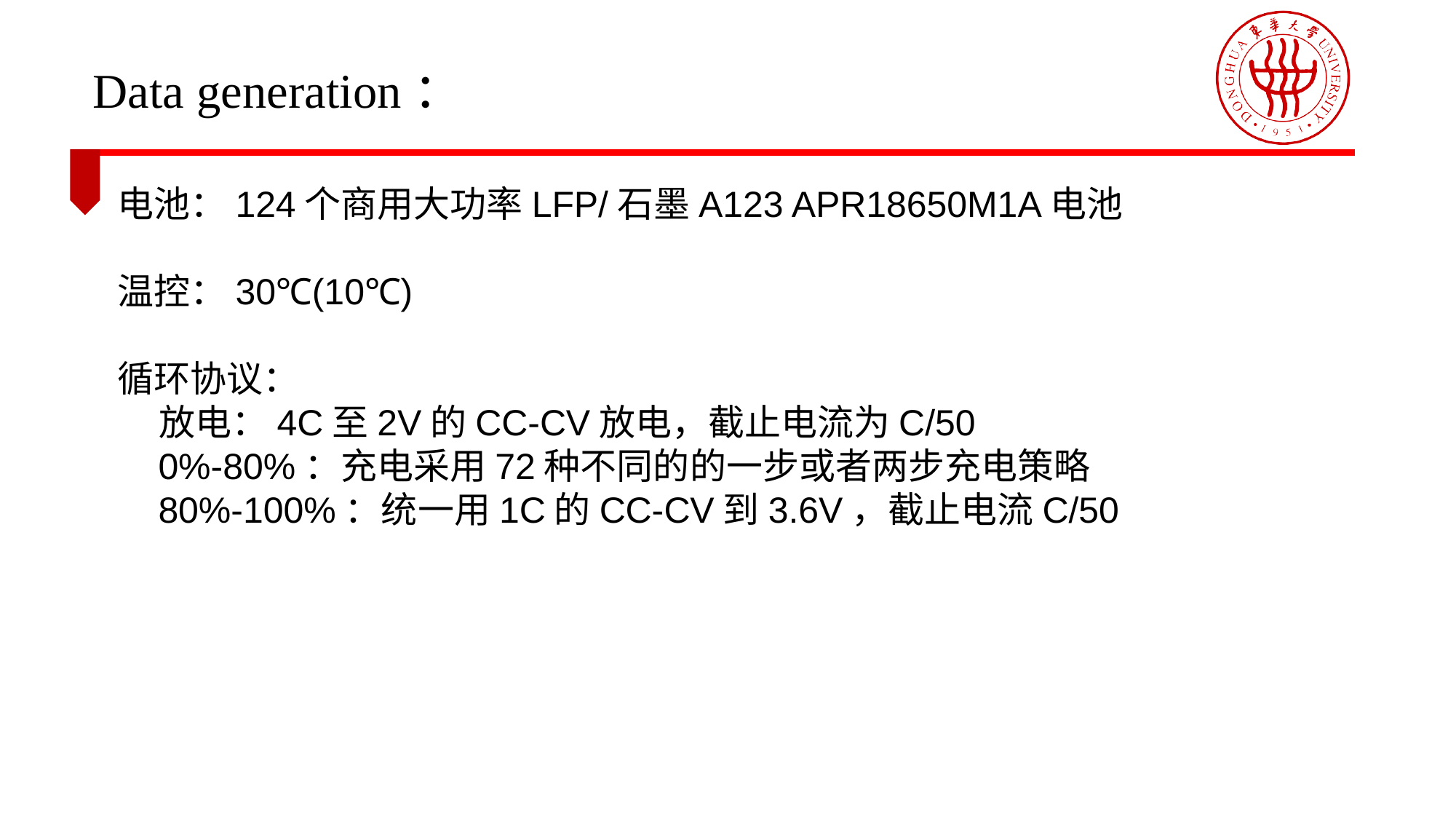

Data generation：
电池：124个商用大功率LFP/石墨A123 APR18650M1A电池

温控：30℃(10℃)

循环协议：
    放电：4C至2V的CC-CV放电，截止电流为C/50
    0%-80%：充电采用72种不同的的一步或者两步充电策略
    80%-100%：统一用1C的CC-CV到3.6V，截止电流C/50